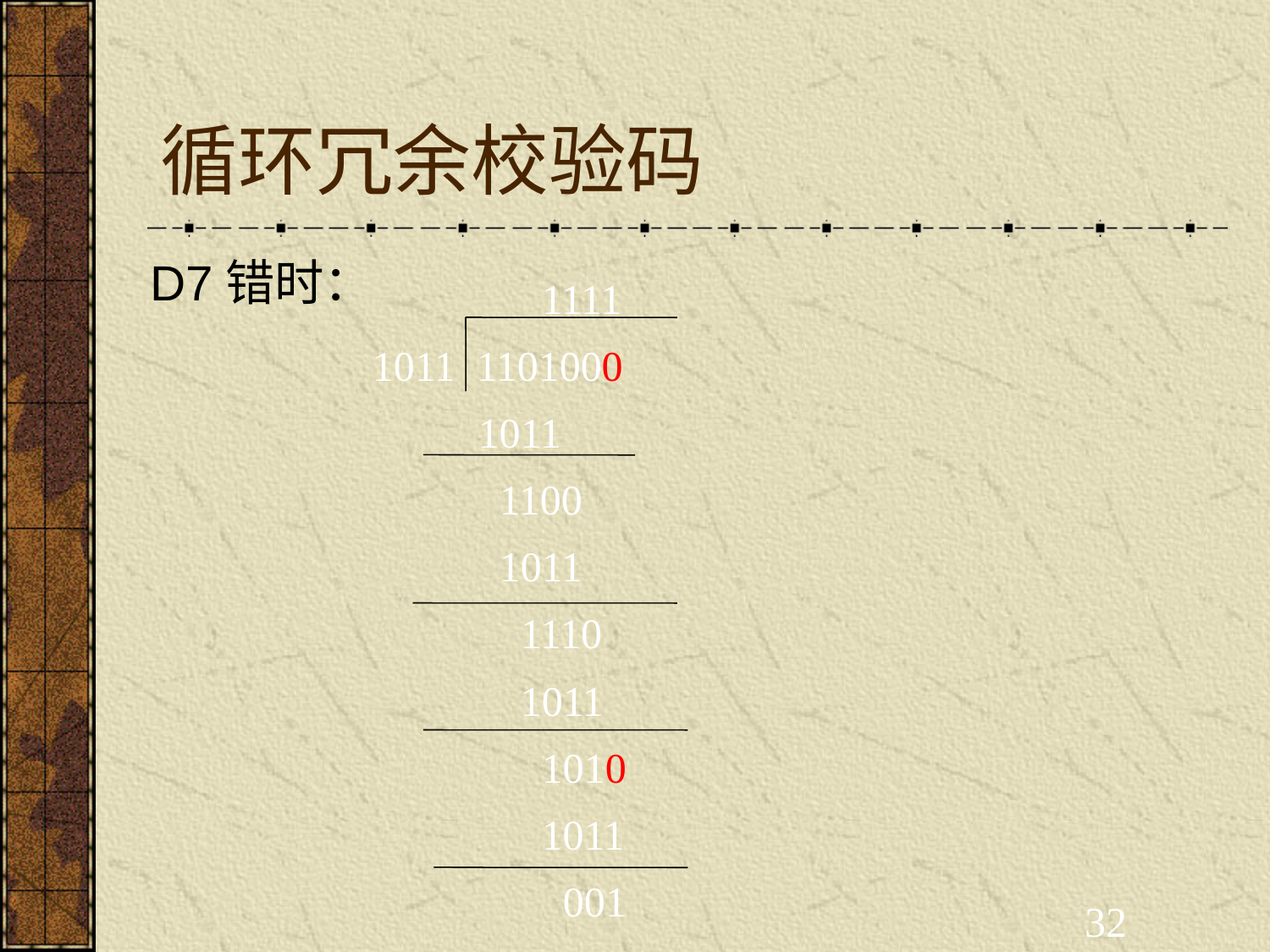

# 循环冗余校验码
D7错时：
                1111
1011  1101000
          1011
            1100
            1011
              1110
              1011
                1010
                1011
                  001

32